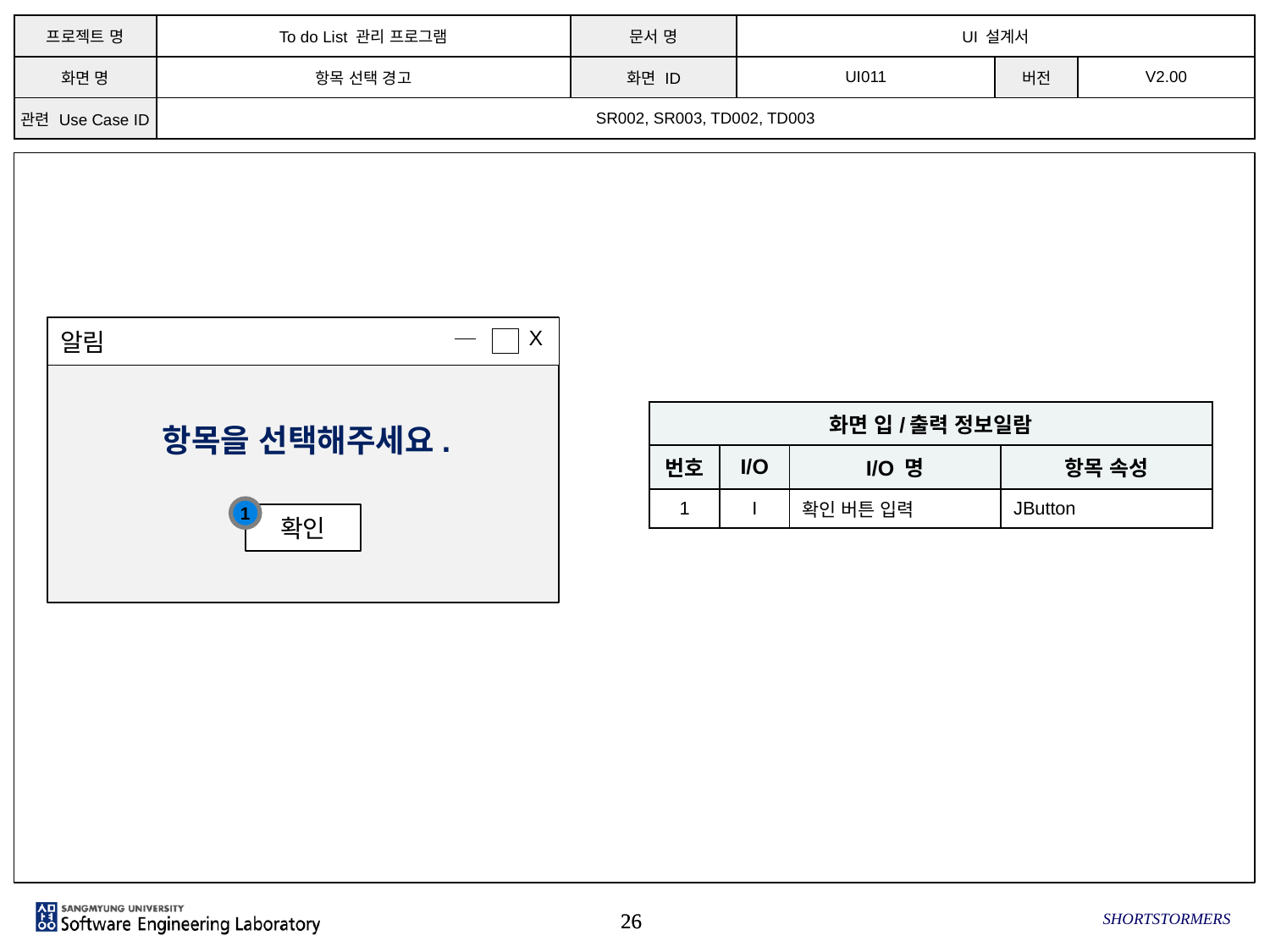

| 프로젝트 명 | To do List 관리 프로그램 | 문서 명 | UI 설계서 |  |  |
| --- | --- | --- | --- | --- | --- |
| 화면 명 | 항목 선택 경고 | 화면 ID | UI011 | 버전 | V2.00 |
| 관련 Use Case ID | SR002, SR003, TD002, TD003 |  |  |  |  |
알림
X

항목을 선택해주세요.
| 화면 입/출력 정보일람 |  |  |  |
| --- | --- | --- | --- |
| 번호 | I/O | I/O 명 | 항목 속성 |
| 1 | I | 확인 버튼 입력 | JButton |
1
확인
SHORTSTORMERS